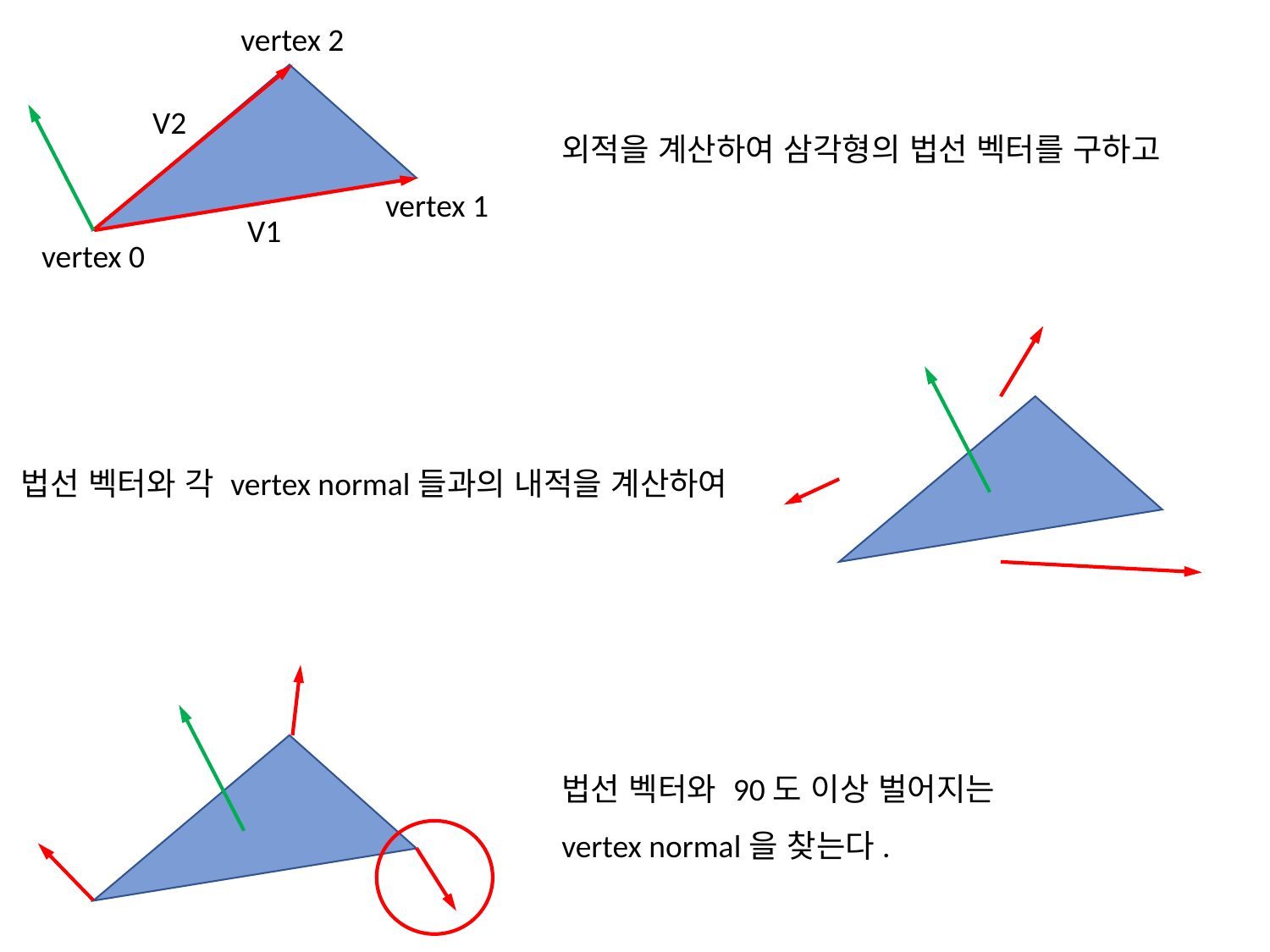

vertex 2

V2
외적을 계산하여 삼각형의 법선 벡터를 구하고
vertex 1
V1
vertex 0

법선 벡터와 각 vertex normal들과의 내적을 계산하여

법선 벡터와 90도 이상 벌어지는
vertex normal을 찾는다.